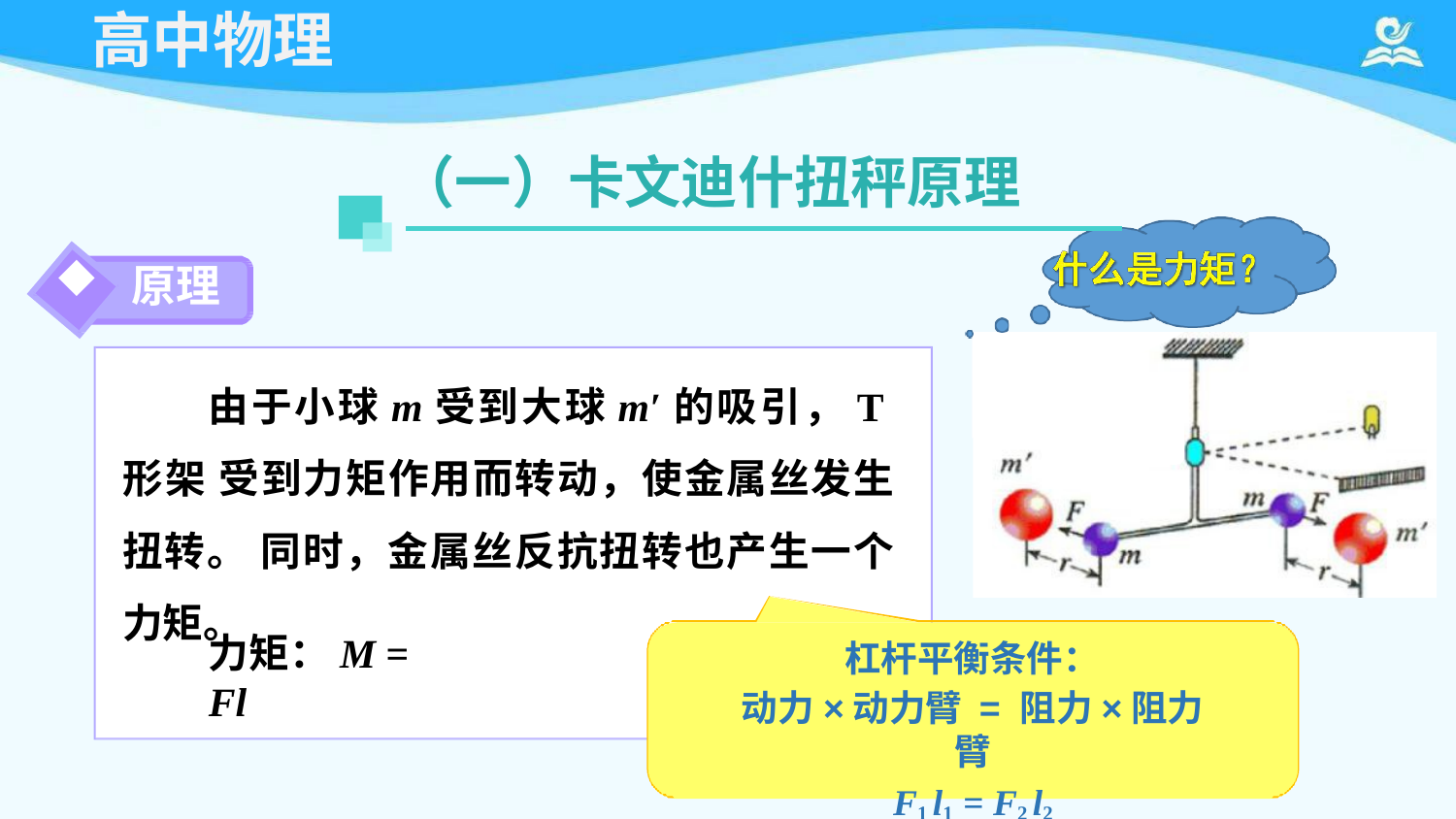

# 高中物理
（一）卡文迪什扭秤原理
原理

由于小球m受到大球mʹ的吸引，T形架 受到力矩作用而转动，使金属丝发生扭转。 同时，金属丝反抗扭转也产生一个力矩。

力矩：M = Fl
杠杆平衡条件：
动力×动力臂 = 阻力×阻力臂
F1 l1  = F2 l2